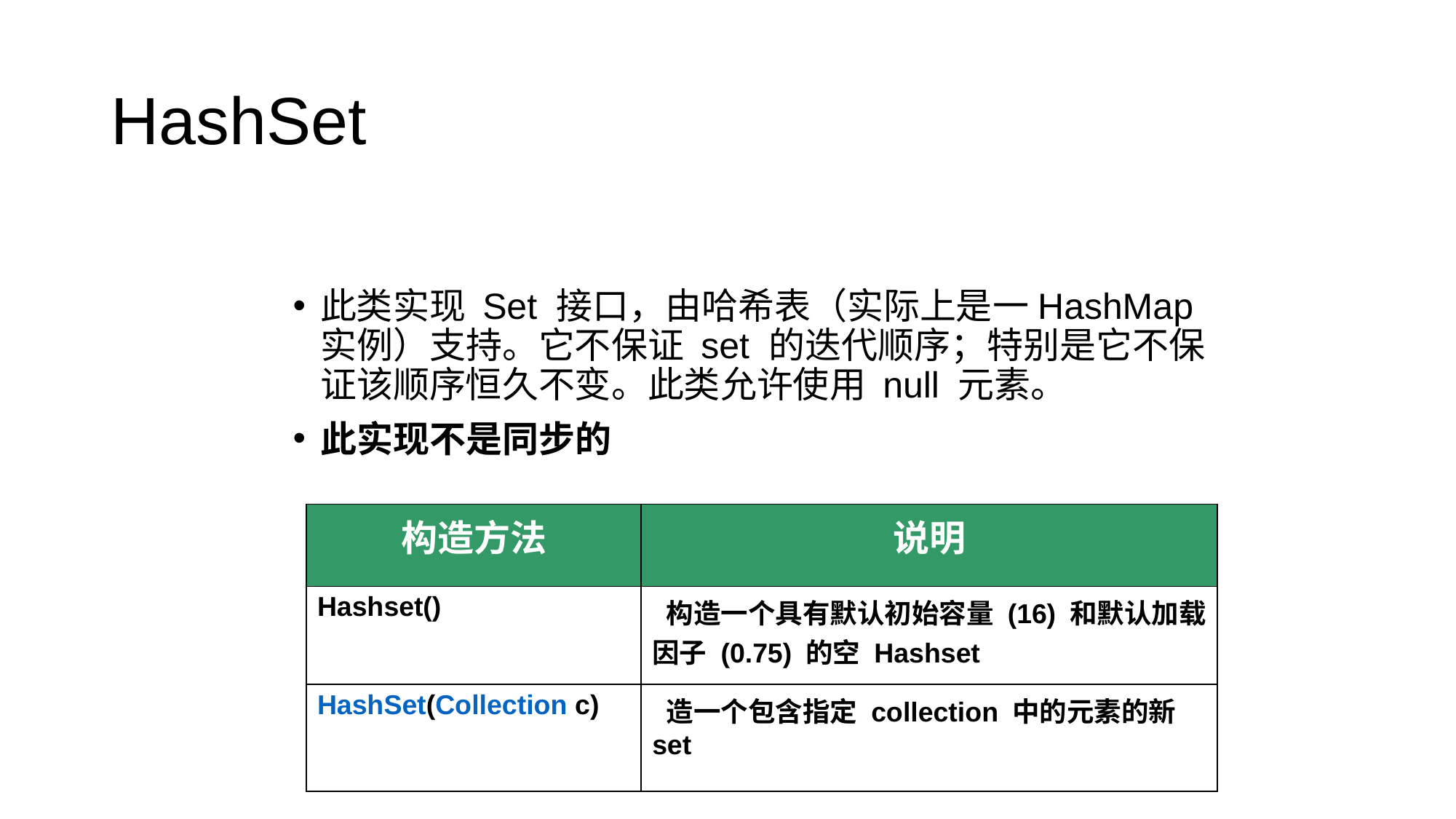

HashSet
此类实现 Set 接口，由哈希表（实际上是一HashMap 实例）支持。它不保证 set 的迭代顺序；特别是它不保证该顺序恒久不变。此类允许使用 null 元素。
此实现不是同步的
| 构造方法 | 说明 |
| --- | --- |
| Hashset() | 构造一个具有默认初始容量 (16) 和默认加载因子 (0.75) 的空 Hashset |
| HashSet(Collection c) | 造一个包含指定 collection 中的元素的新 set |
31